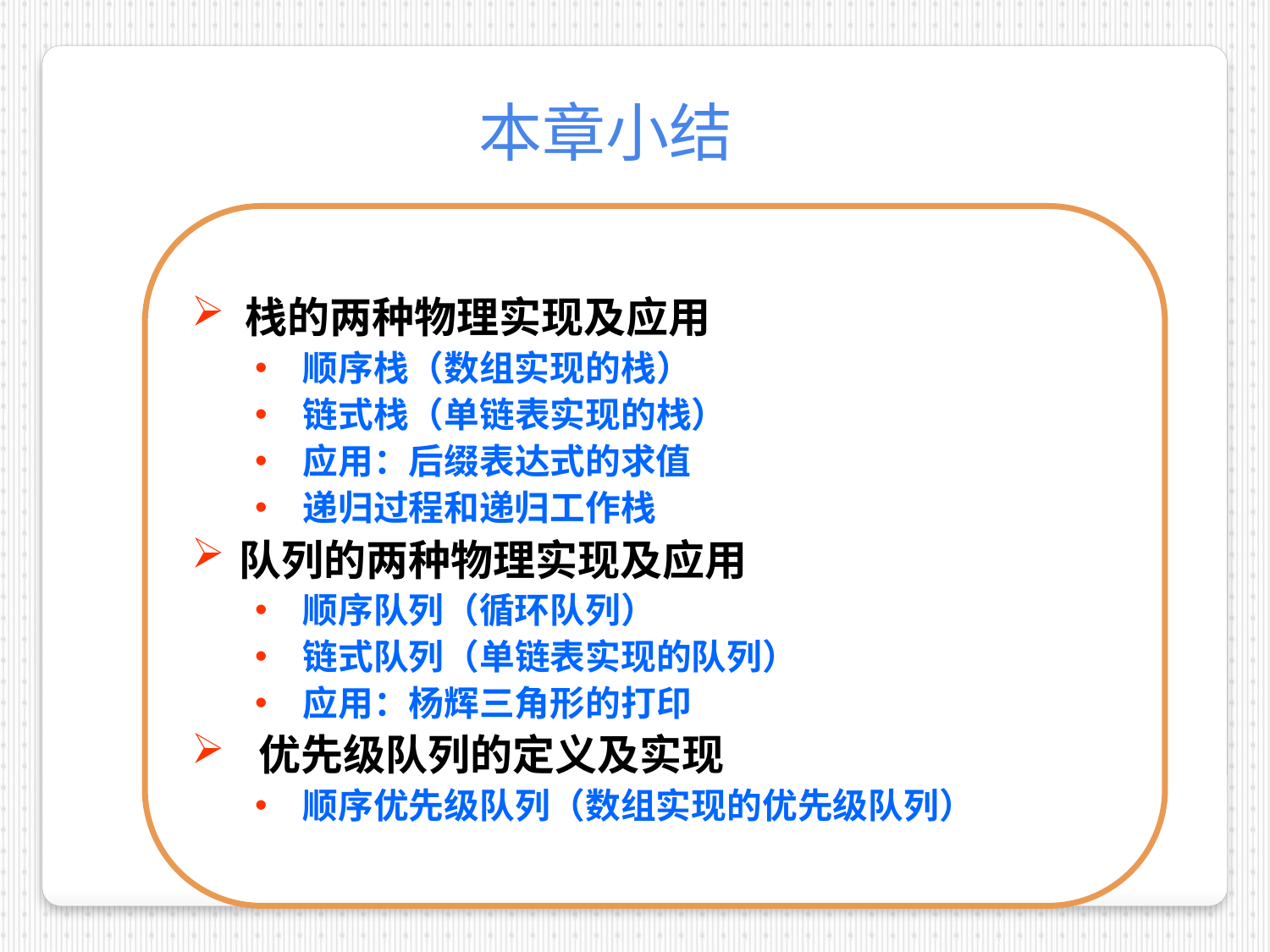

本章小结
 栈的两种物理实现及应用
顺序栈（数组实现的栈）
链式栈（单链表实现的栈）
应用：后缀表达式的求值
递归过程和递归工作栈
队列的两种物理实现及应用
顺序队列（循环队列）
链式队列（单链表实现的队列）
应用：杨辉三角形的打印
 优先级队列的定义及实现
顺序优先级队列（数组实现的优先级队列）